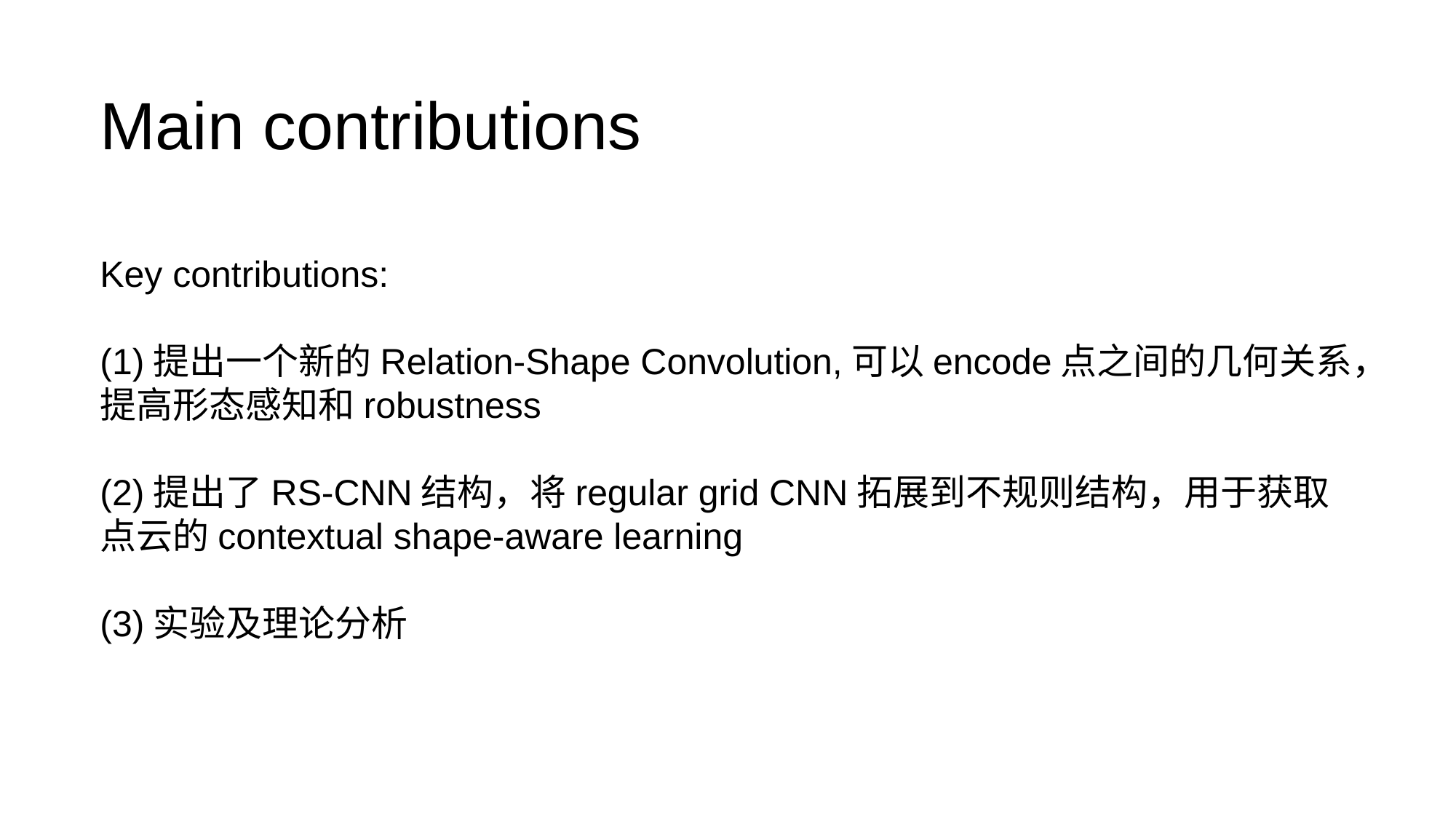

# Key contributions:

(1)提出一个新的Relation-Shape Convolution,可以encode点之间的几何关系，提高形态感知和robustness

(2)提出了RS-CNN结构，将regular grid CNN拓展到不规则结构，用于获取点云的contextual shape-aware learning

(3)实验及理论分析
Main contributions